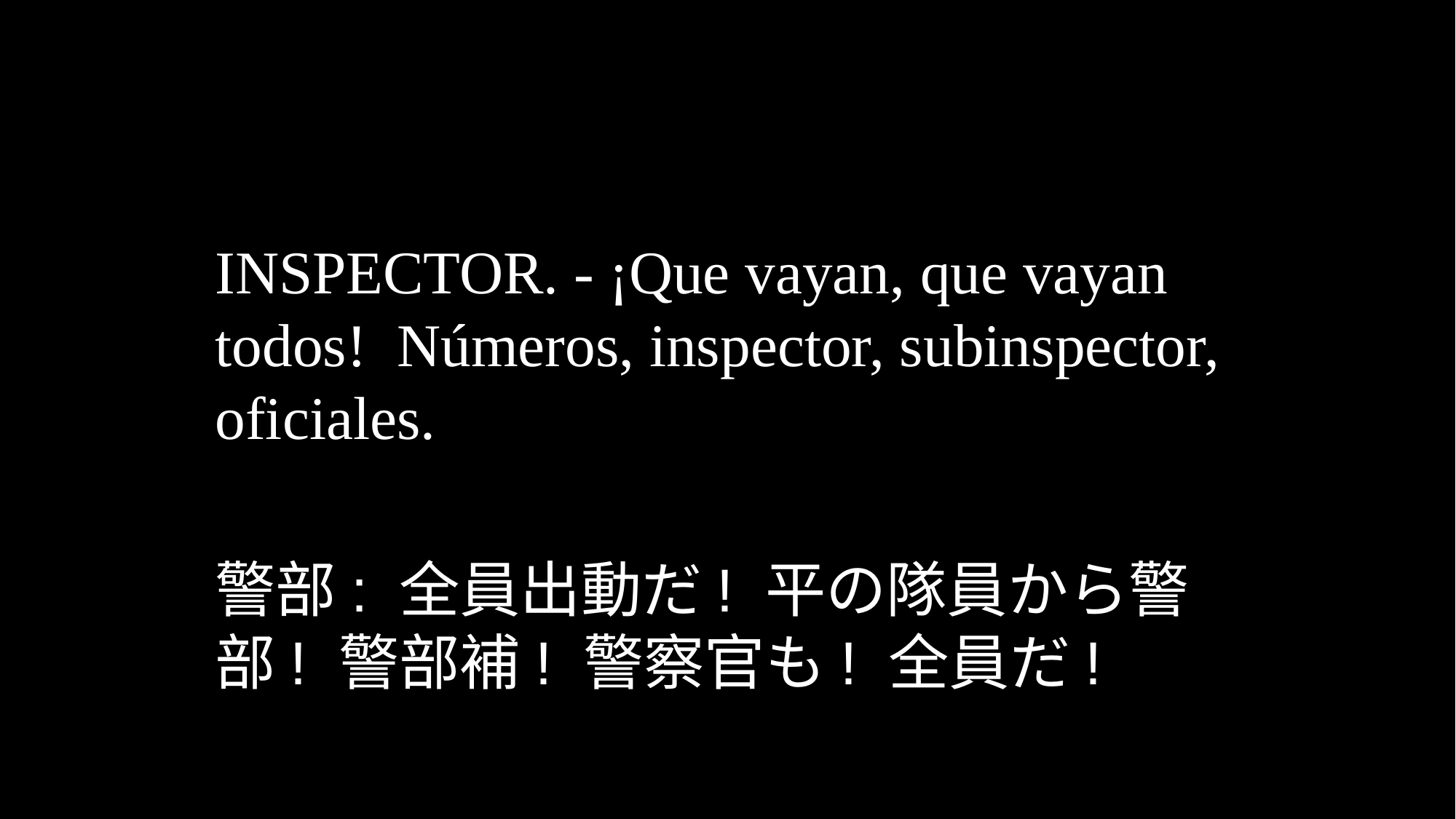

INSPECTOR. - ¡Que vayan, que vayan todos!  Números, inspector, subinspector, oficiales.

警部: 全員出動だ! 平の隊員から警部! 警部補! 警察官も! 全員だ!